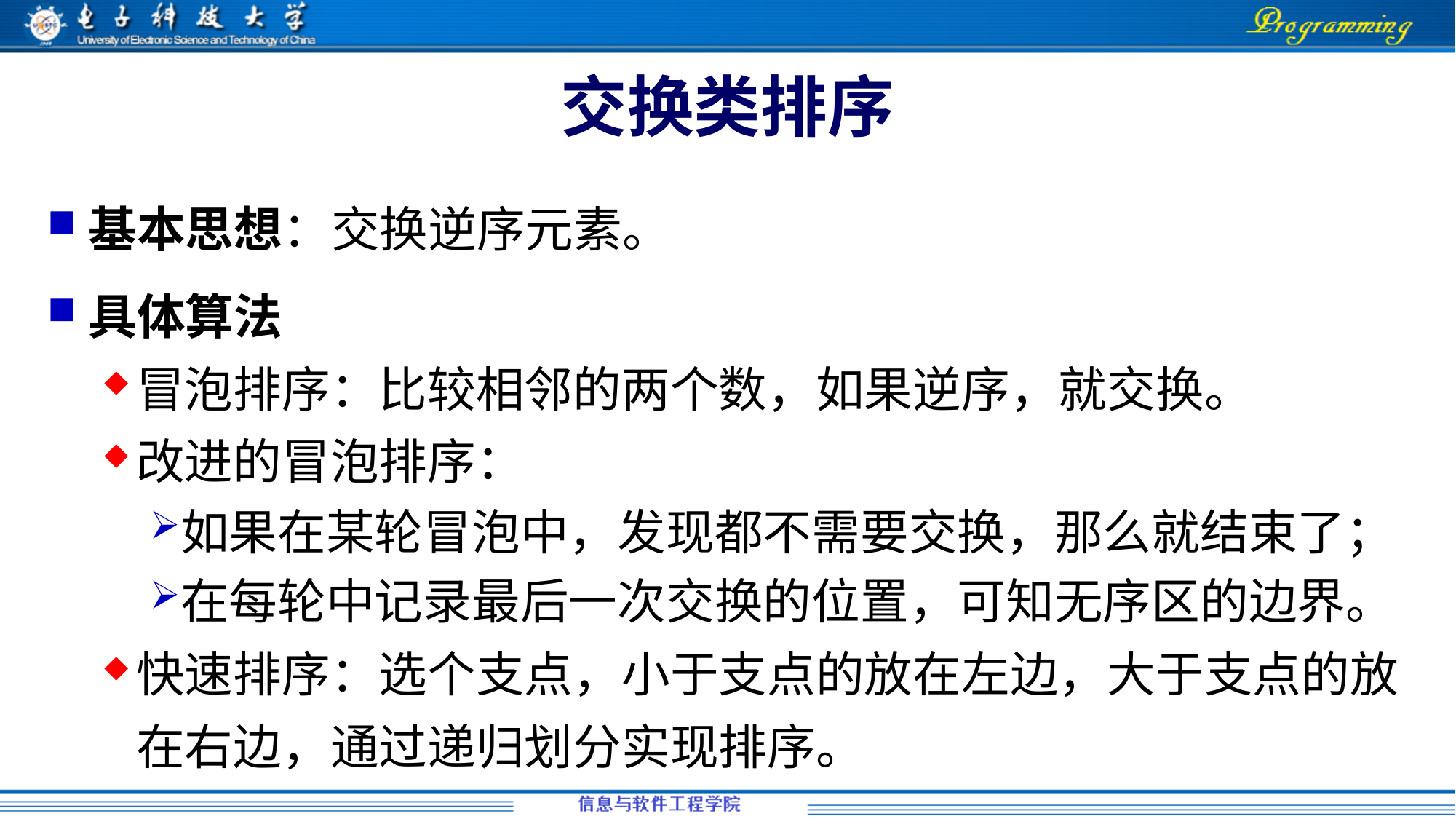

# 交换类排序
基本思想：交换逆序元素。
具体算法
冒泡排序：比较相邻的两个数，如果逆序，就交换。
改进的冒泡排序：
如果在某轮冒泡中，发现都不需要交换，那么就结束了；
在每轮中记录最后一次交换的位置，可知无序区的边界。
快速排序：选个支点，小于支点的放在左边，大于支点的放在右边，通过递归划分实现排序。